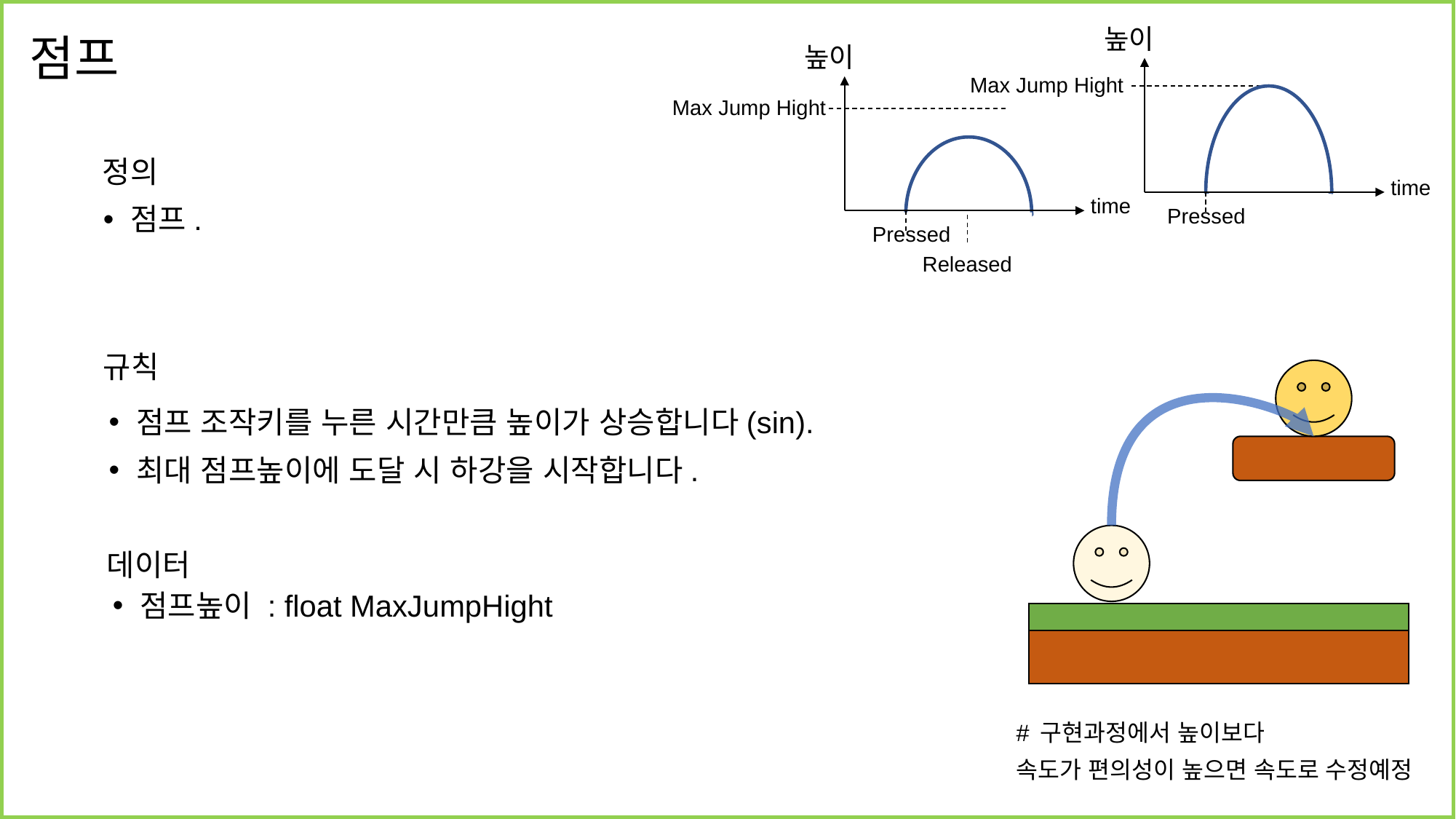

# 점프
높이
Max Jump Hight

Pressed
time
높이
Max Jump Hight

Pressed
Released
time
정의
점프.
규칙

점프 조작키를 누른 시간만큼 높이가 상승합니다(sin).
최대 점프높이에 도달 시 하강을 시작합니다.

데이터
점프높이 : float MaxJumpHight

# 구현과정에서 높이보다
속도가 편의성이 높으면 속도로 수정예정